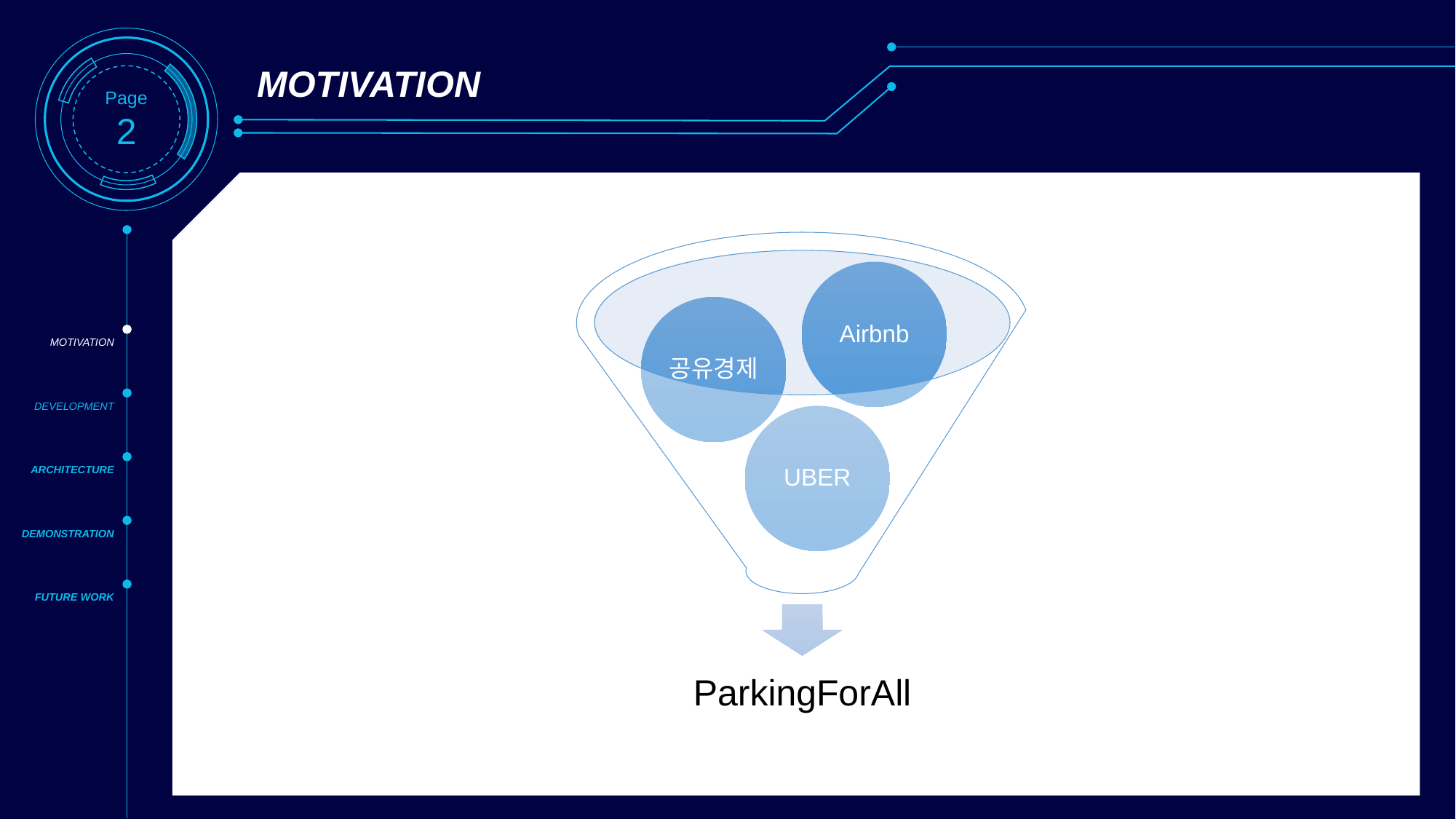

Page2
MOTIVATION

ParkingForAll
UBER
공유경제
Airbnb
MOTIVATION
DEVELOPMENT
ARCHITECTURE
DEMONSTRATION
FUTURE WORK